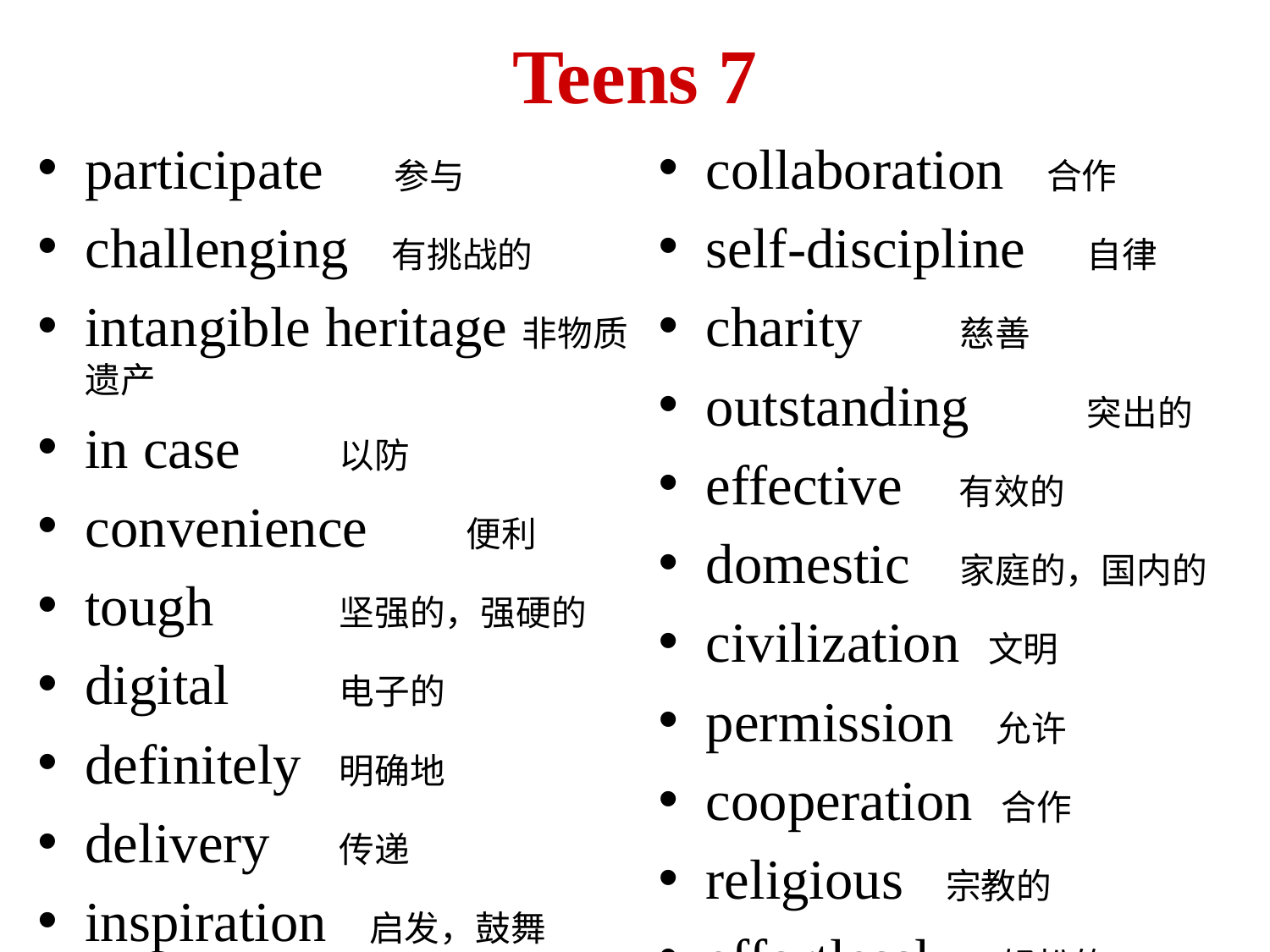

# Teens 7
participate    参与
challenging  有挑战的
intangible heritage非物质遗产
in case	以防
convenience	便利
tough	坚强的，强硬的
digital	电子的
definitely	明确地
delivery	传递
inspiration  启发，鼓舞
interaction   相互作用

collaboration  合作
self-discipline	自律
charity	慈善
outstanding	突出的
effective   有效的
domestic	家庭的，国内的
civilization 文明
permission  允许
cooperation 合作
religious  宗教的
effortlessly  轻松的